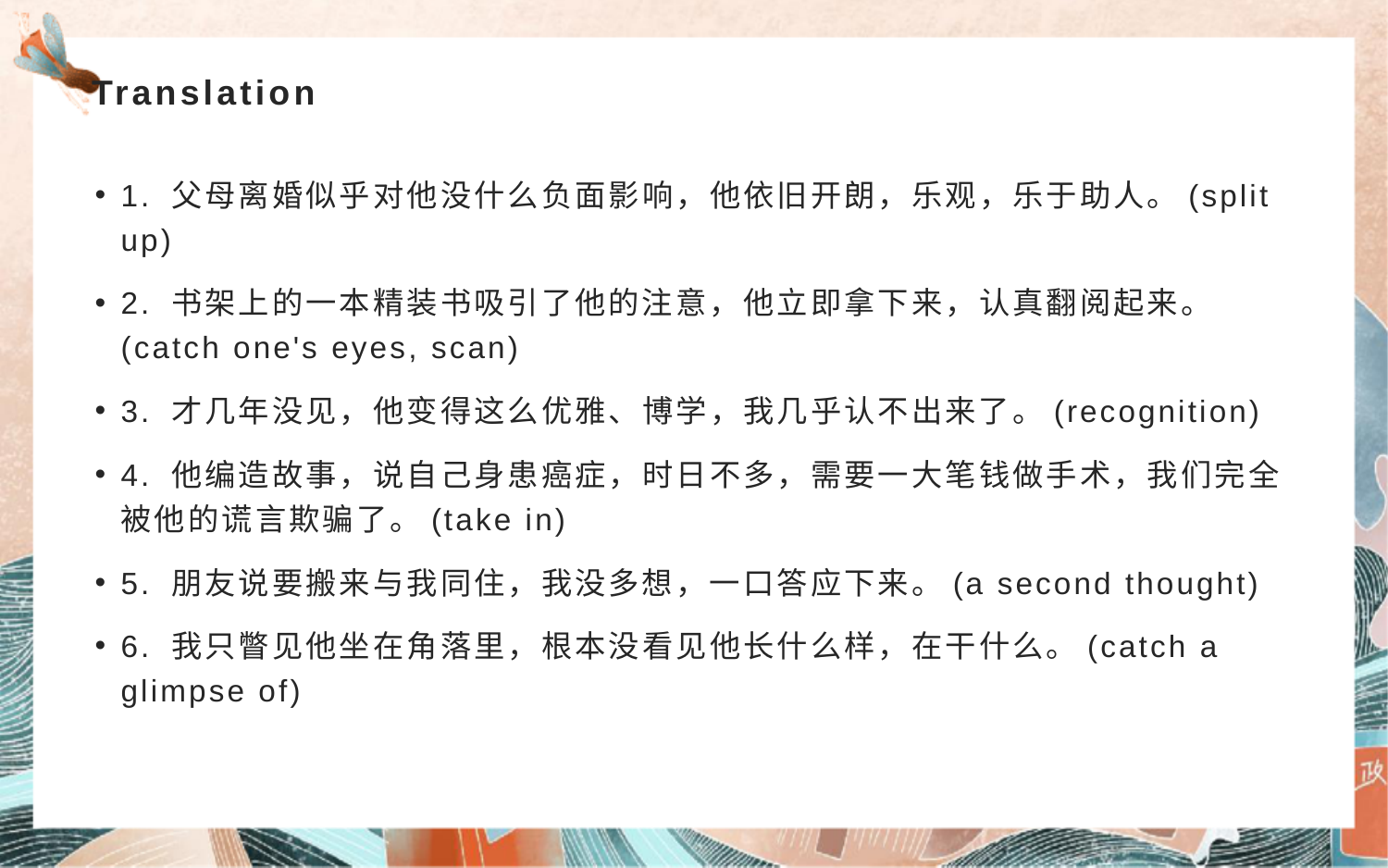

# Translation

1. 父母离婚似乎对他没什么负面影响，他依旧开朗，乐观，乐于助人。(split up)
2. 书架上的一本精装书吸引了他的注意，他立即拿下来，认真翻阅起来。(catch one's eyes, scan)
3. 才几年没见，他变得这么优雅、博学，我几乎认不出来了。(recognition)
4. 他编造故事，说自己身患癌症，时日不多，需要一大笔钱做手术，我们完全被他的谎言欺骗了。(take in)
5. 朋友说要搬来与我同住，我没多想，一口答应下来。(a second thought)
6. 我只瞥见他坐在角落里，根本没看见他长什么样，在干什么。(catch a glimpse of)